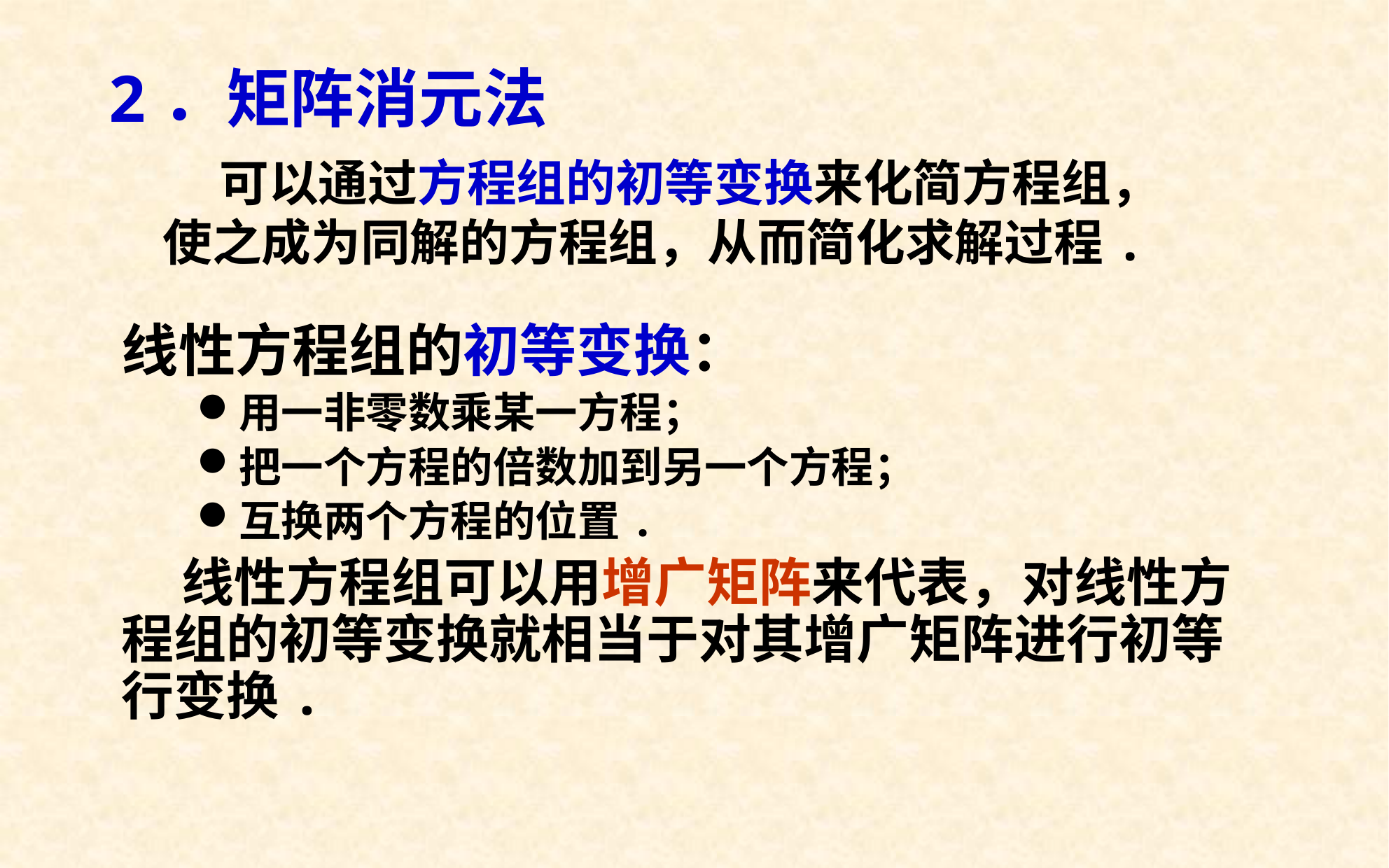

# 2．矩阵消元法
    可以通过方程组的初等变换来化简方程组，
使之成为同解的方程组，从而简化求解过程.
线性方程组的初等变换：
用一非零数乘某一方程；
把一个方程的倍数加到另一个方程；
互换两个方程的位置.
    线性方程组可以用增广矩阵来代表，对线性方程组的初等变换就相当于对其增广矩阵进行初等行变换.